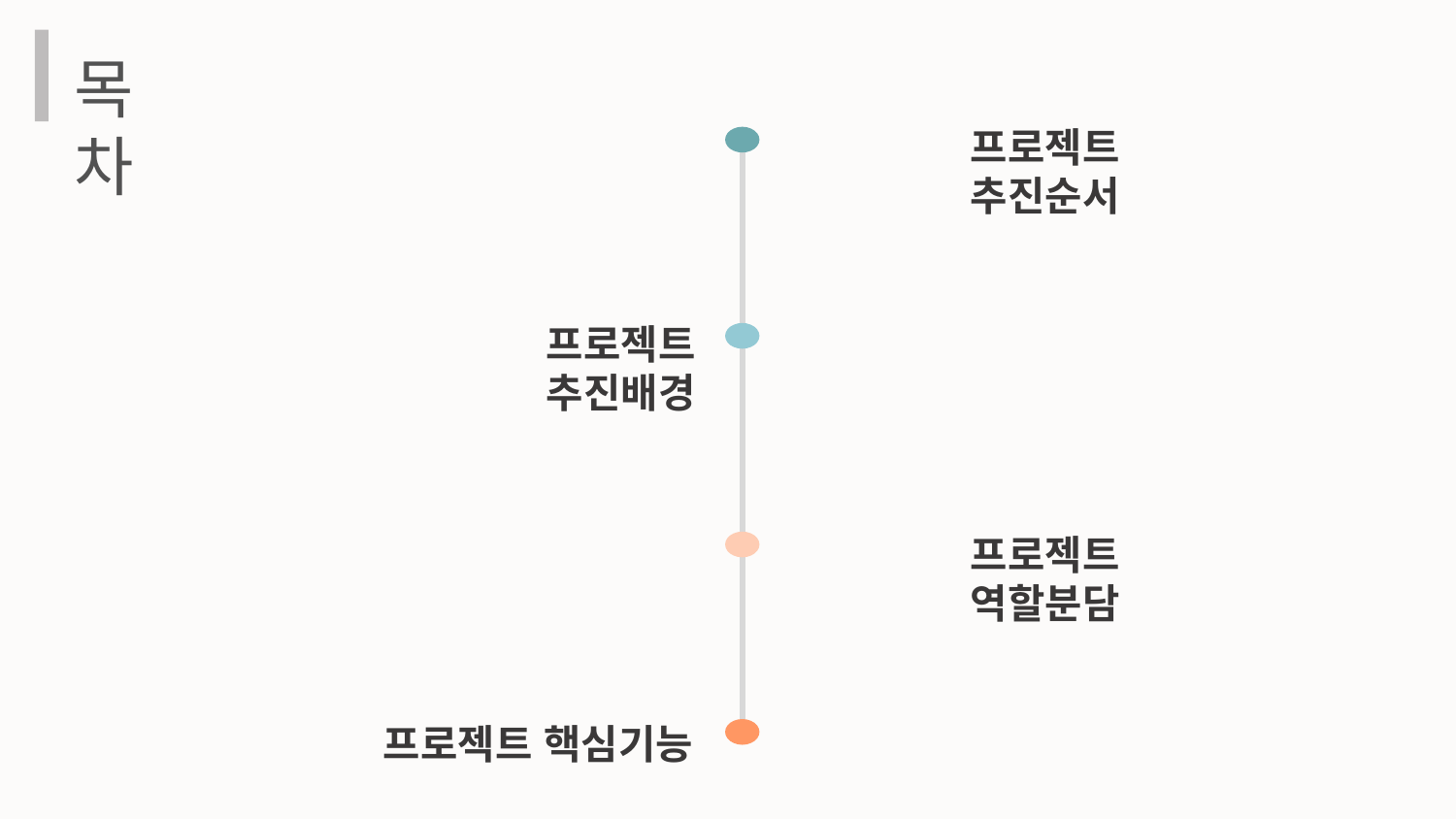

목차
프로젝트 추진순서

프로젝트 추진배경

프로젝트 역할분담

프로젝트 핵심기능